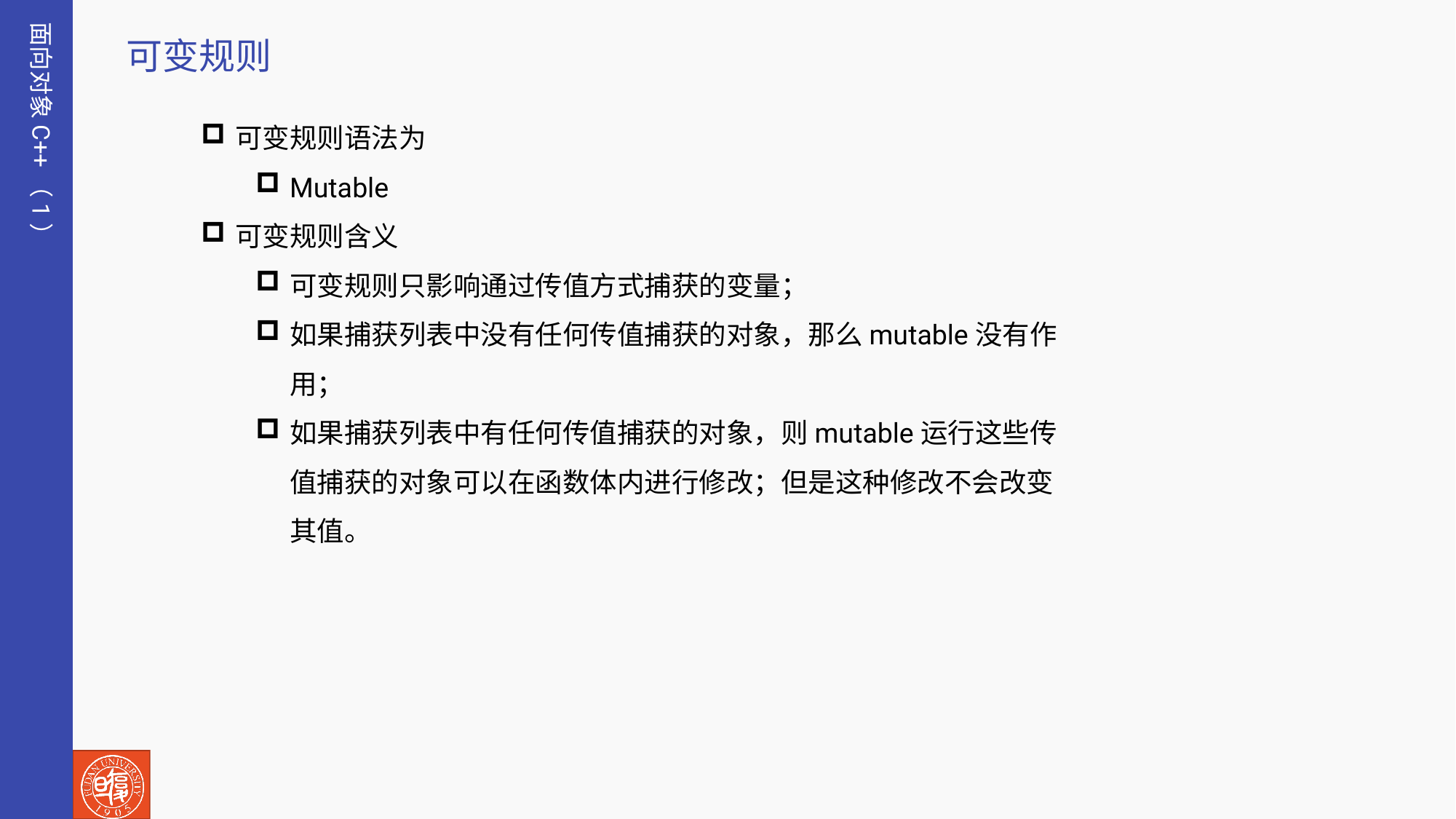

面向对象C++（1）
可变规则
可变规则语法为
Mutable
可变规则含义
可变规则只影响通过传值方式捕获的变量；
如果捕获列表中没有任何传值捕获的对象，那么mutable没有作用；
如果捕获列表中有任何传值捕获的对象，则mutable运行这些传值捕获的对象可以在函数体内进行修改；但是这种修改不会改变其值。